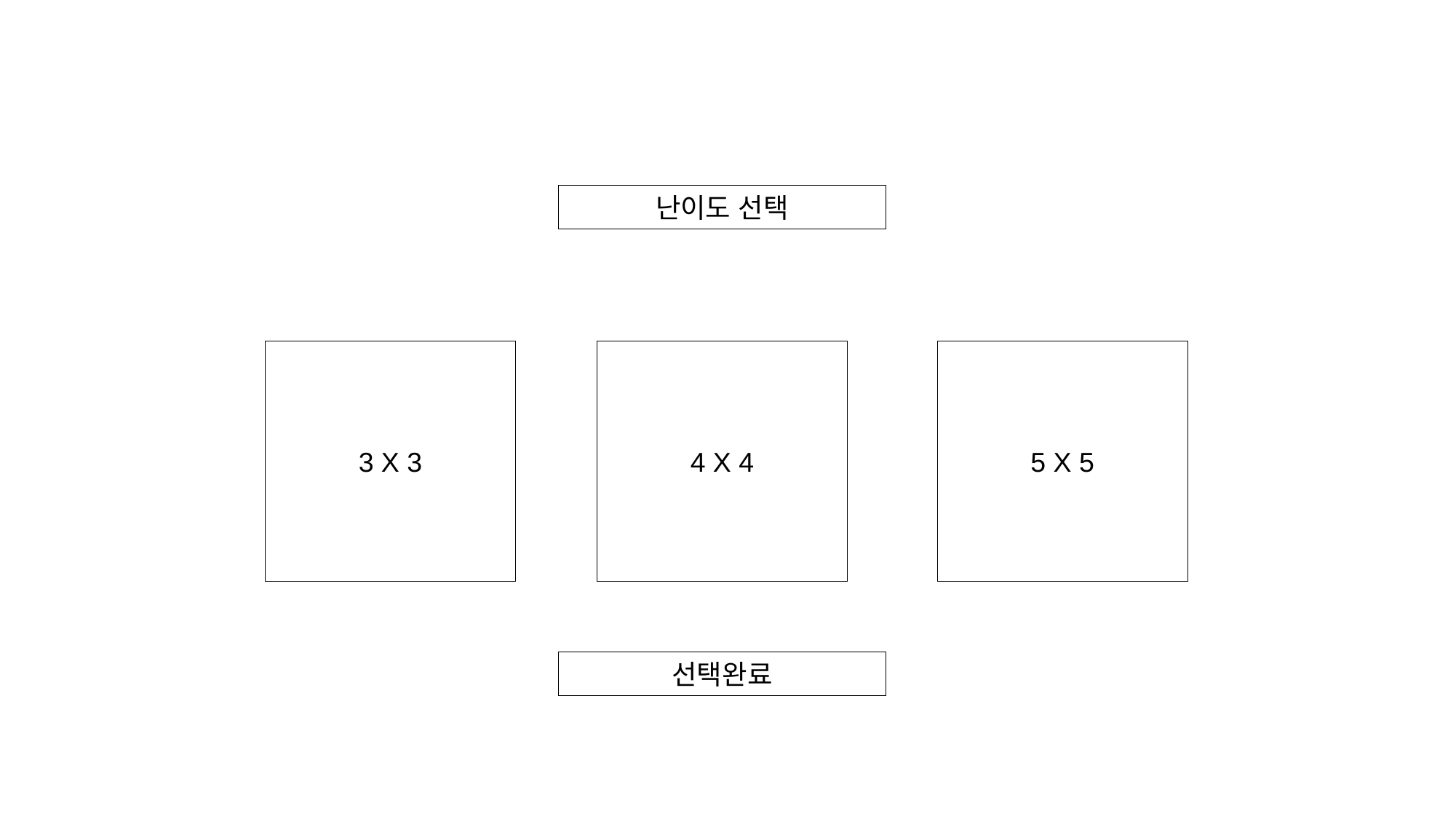

난이도 선택

5 X 5

3 X 3

4 X 4

선택완료